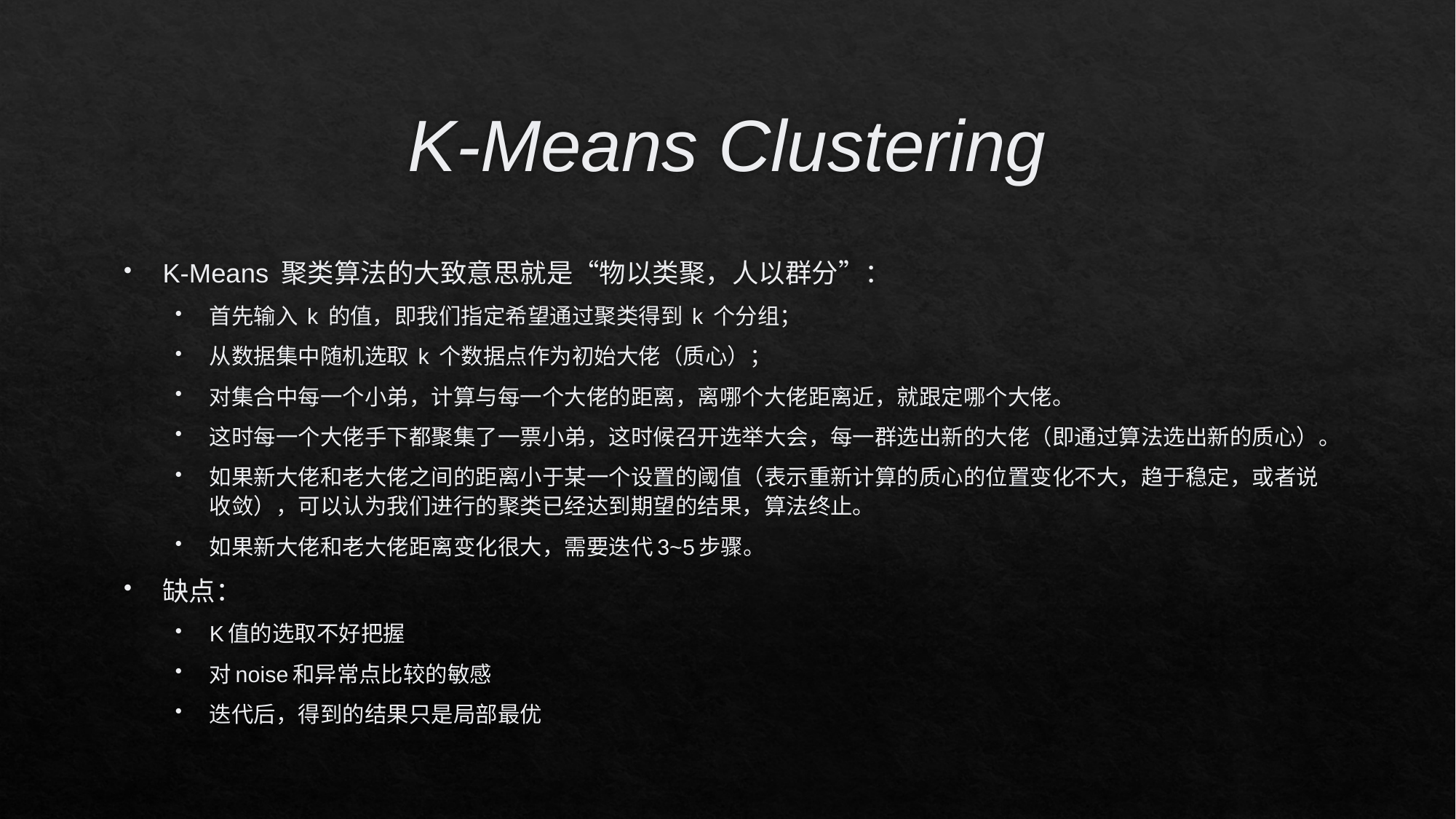

# K-Means Clustering
K-Means 聚类算法的大致意思就是“物以类聚，人以群分”：
首先输入 k 的值，即我们指定希望通过聚类得到 k 个分组；
从数据集中随机选取 k 个数据点作为初始大佬（质心）；
对集合中每一个小弟，计算与每一个大佬的距离，离哪个大佬距离近，就跟定哪个大佬。
这时每一个大佬手下都聚集了一票小弟，这时候召开选举大会，每一群选出新的大佬（即通过算法选出新的质心）。
如果新大佬和老大佬之间的距离小于某一个设置的阈值（表示重新计算的质心的位置变化不大，趋于稳定，或者说收敛），可以认为我们进行的聚类已经达到期望的结果，算法终止。
如果新大佬和老大佬距离变化很大，需要迭代3~5步骤。
缺点：
K值的选取不好把握
对noise和异常点比较的敏感
迭代后，得到的结果只是局部最优